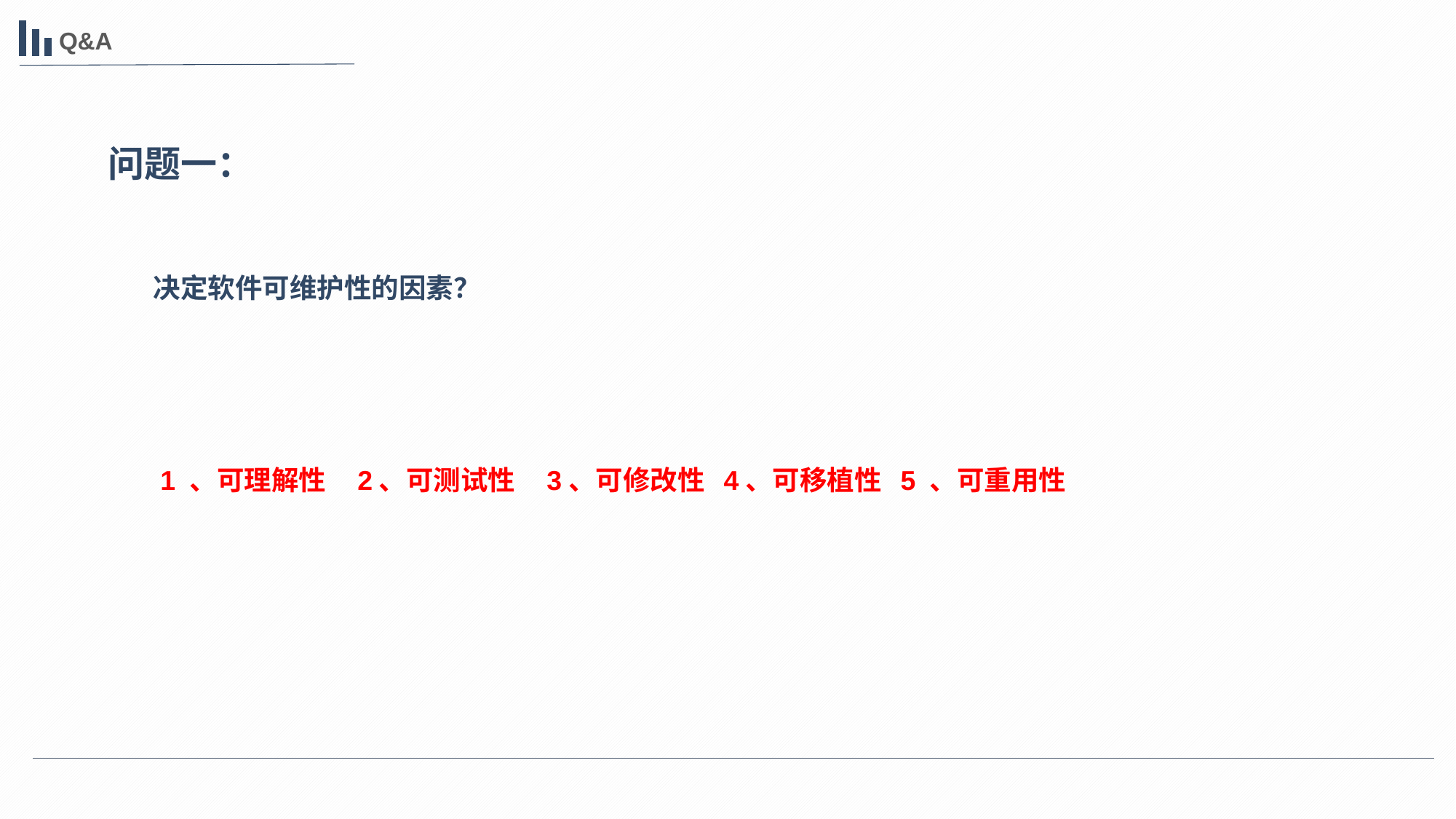

Q&A

问题一：
决定软件可维护性的因素？
1 、可理解性    2、可测试性    3、可修改性  4、可移植性  5 、可重用性